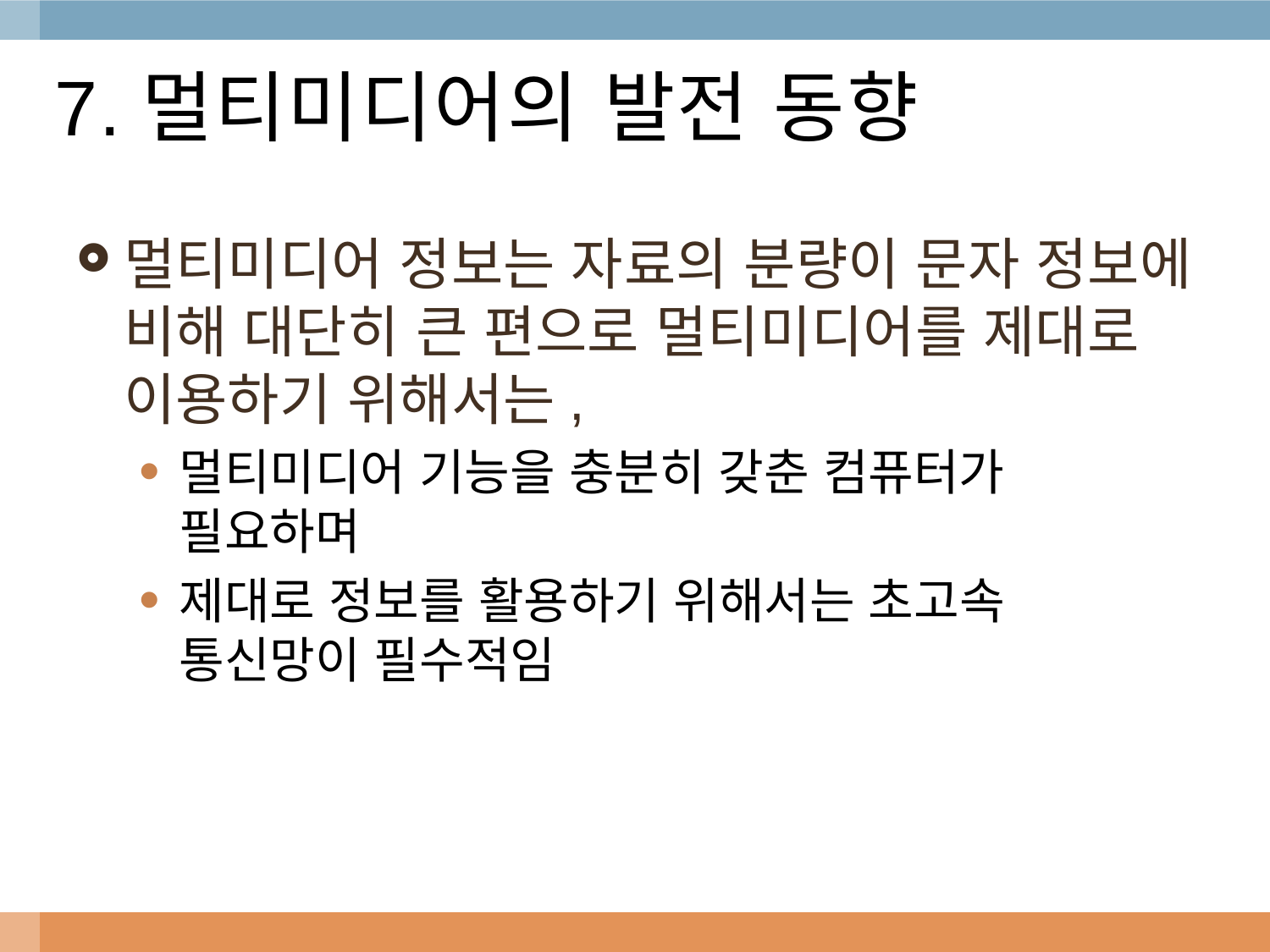

# 7.멀티미디어의 발전 동향
멀티미디어 정보는 자료의 분량이 문자 정보에 비해 대단히 큰 편으로 멀티미디어를 제대로 이용하기 위해서는,
멀티미디어 기능을 충분히 갖춘 컴퓨터가 필요하며
제대로 정보를 활용하기 위해서는 초고속 통신망이 필수적임